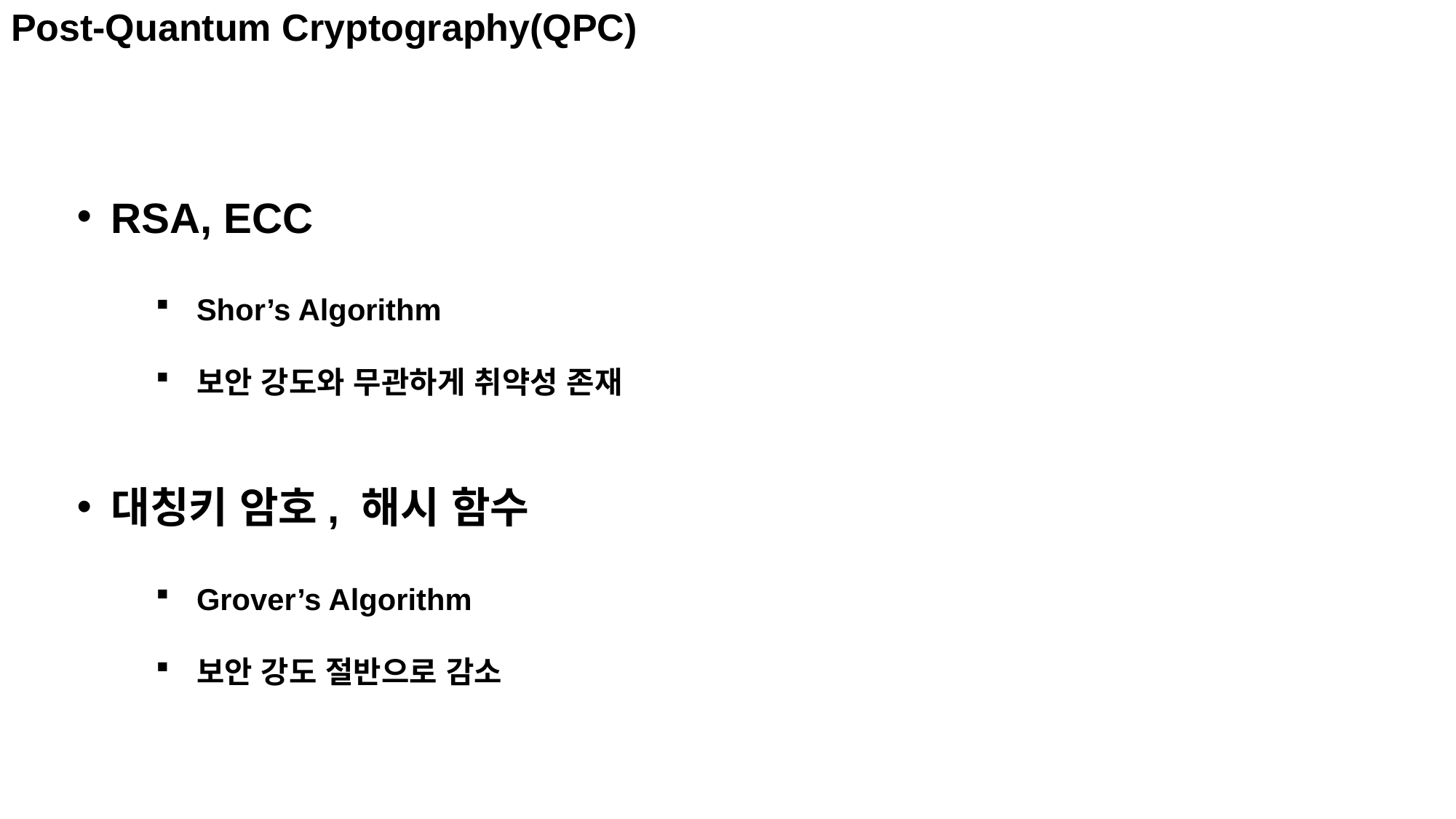

# Post-Quantum Cryptography(QPC)
RSA, ECC
Shor’s Algorithm
보안 강도와 무관하게 취약성 존재
대칭키 암호, 해시 함수
Grover’s Algorithm
보안 강도 절반으로 감소